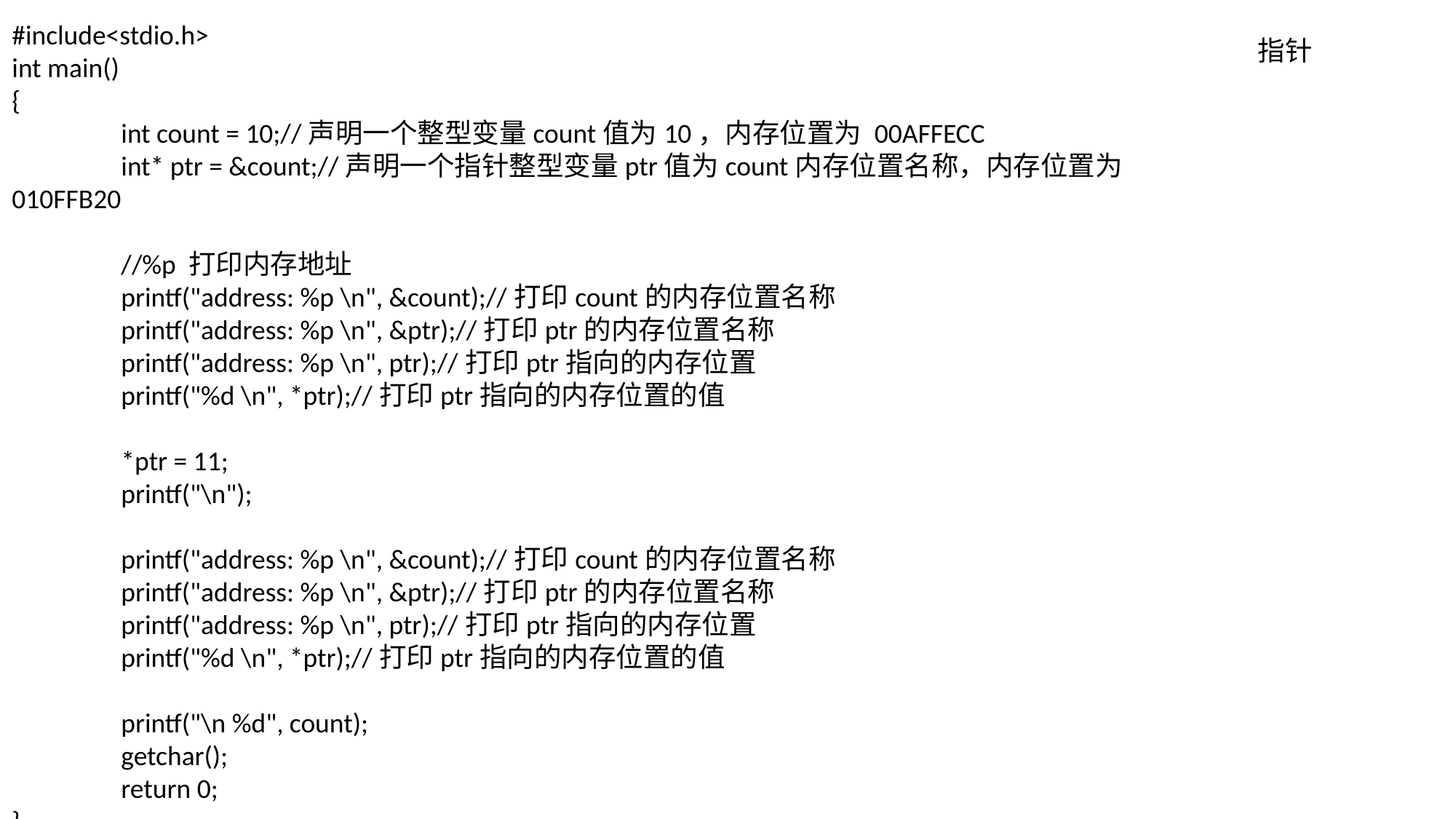

#include<stdio.h>
int main()
{
	int count = 10;//声明一个整型变量count值为10，内存位置为 00AFFECC
	int* ptr = &count;//声明一个指针整型变量ptr值为count内存位置名称，内存位置为 010FFB20

	//%p 打印内存地址
	printf("address: %p \n", &count);//打印count的内存位置名称
	printf("address: %p \n", &ptr);//打印ptr的内存位置名称
	printf("address: %p \n", ptr);//打印ptr指向的内存位置
	printf("%d \n", *ptr);//打印ptr指向的内存位置的值

	*ptr = 11;
	printf("\n");

	printf("address: %p \n", &count);//打印count的内存位置名称
	printf("address: %p \n", &ptr);//打印ptr的内存位置名称
	printf("address: %p \n", ptr);//打印ptr指向的内存位置
	printf("%d \n", *ptr);//打印ptr指向的内存位置的值

	printf("\n %d", count);
	getchar();
	return 0;
}
指针